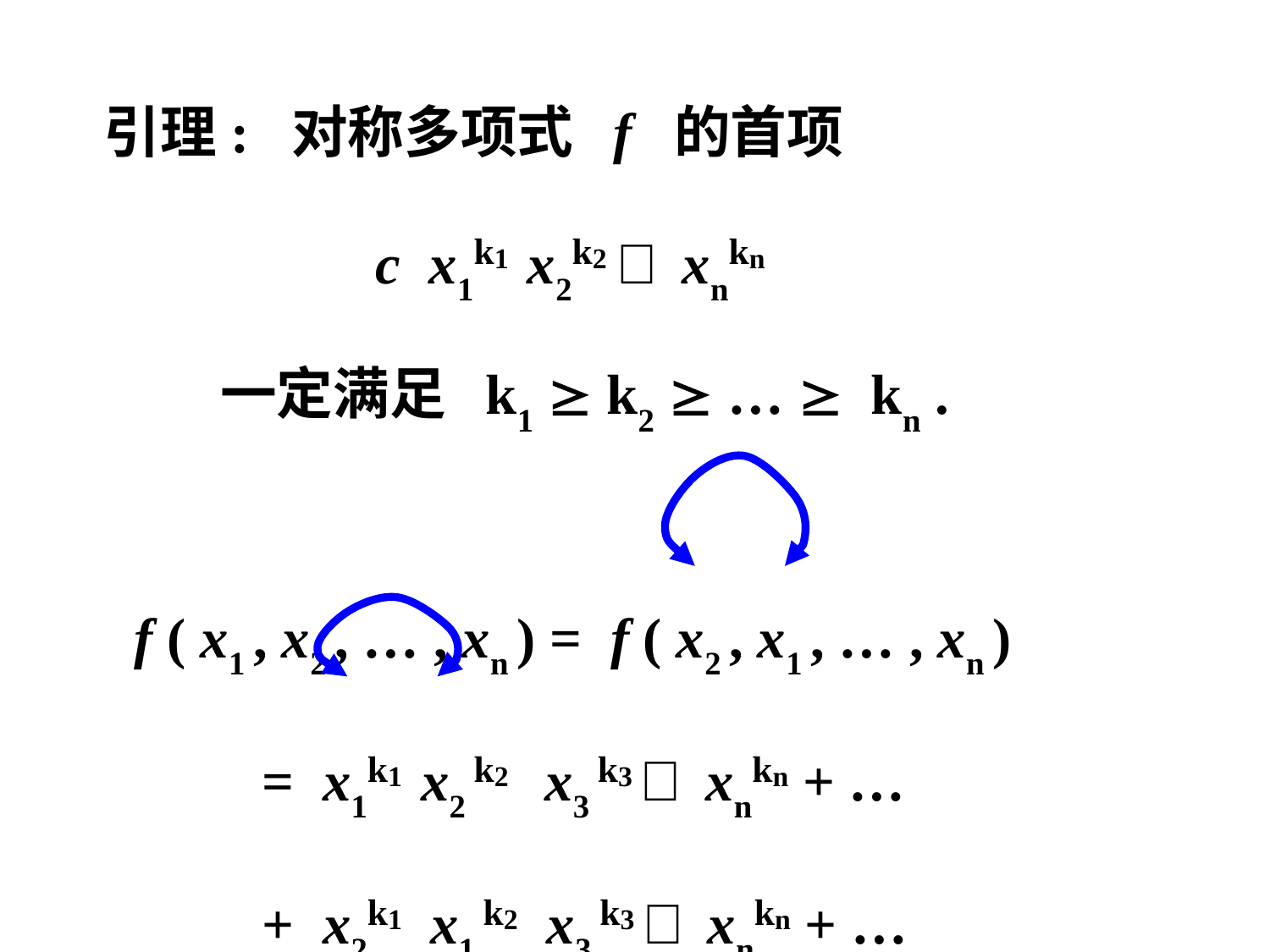

引理:  对称多项式  f  的首项
                     c  x1k1  x2k2 …  xnkn
          一定满足  k1 ≥ k2 ≥ … ≥  kn .

    f ( x1 , x2 , … , xn ) =  f ( x2 , x1 , … , xn )
             =  x1k1  x2 k2     x3 k3 …  xnkn  + …
             +  x2k1   x1 k2    x3 k3 …  xnkn  + …